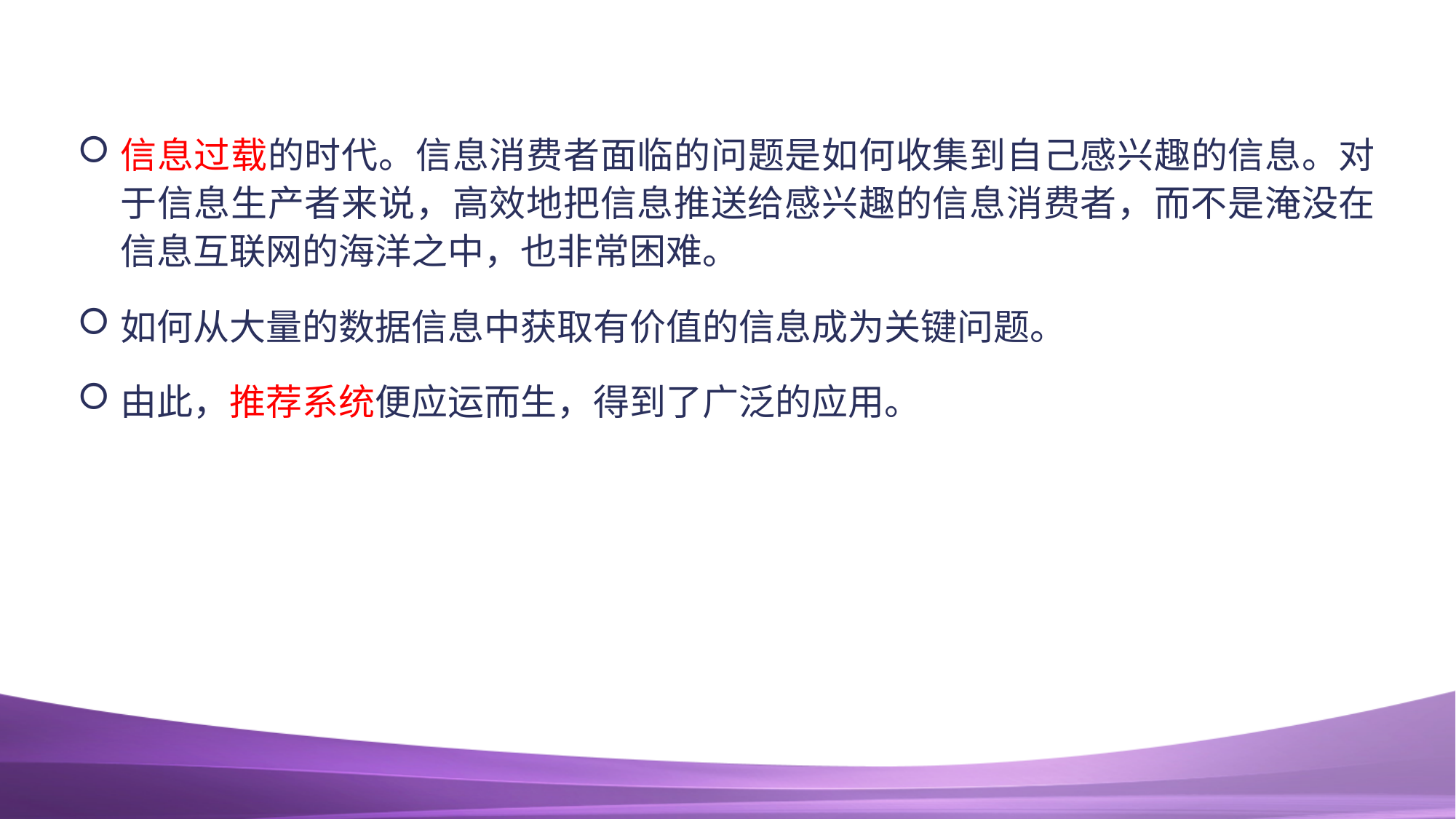

#
信息过载的时代。信息消费者面临的问题是如何收集到自己感兴趣的信息。对于信息生产者来说，高效地把信息推送给感兴趣的信息消费者，而不是淹没在信息互联网的海洋之中，也非常困难。
如何从大量的数据信息中获取有价值的信息成为关键问题。
由此，推荐系统便应运而生，得到了广泛的应用。